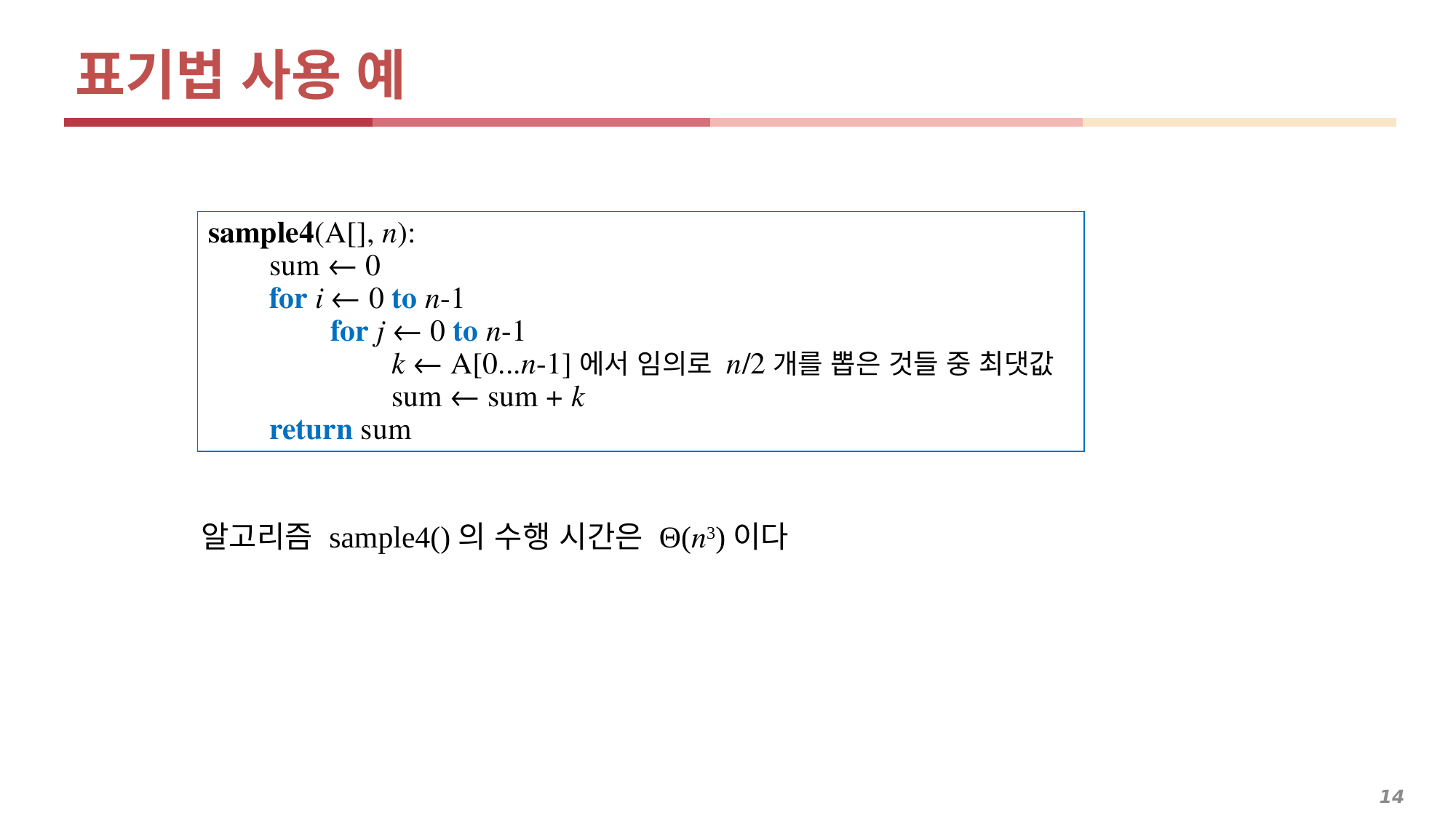

표기법 사용 예
sample4(A[], n):
        sum ← 0
        for i ← 0 to n-1
                for j ← 0 to n-1
                        k ← A[0...n-1]에서 임의로 n/2개를 뽑은 것들 중 최댓값
                        sum ← sum + k
        return sum
알고리즘 sample4()의 수행 시간은 Θ(n3)이다